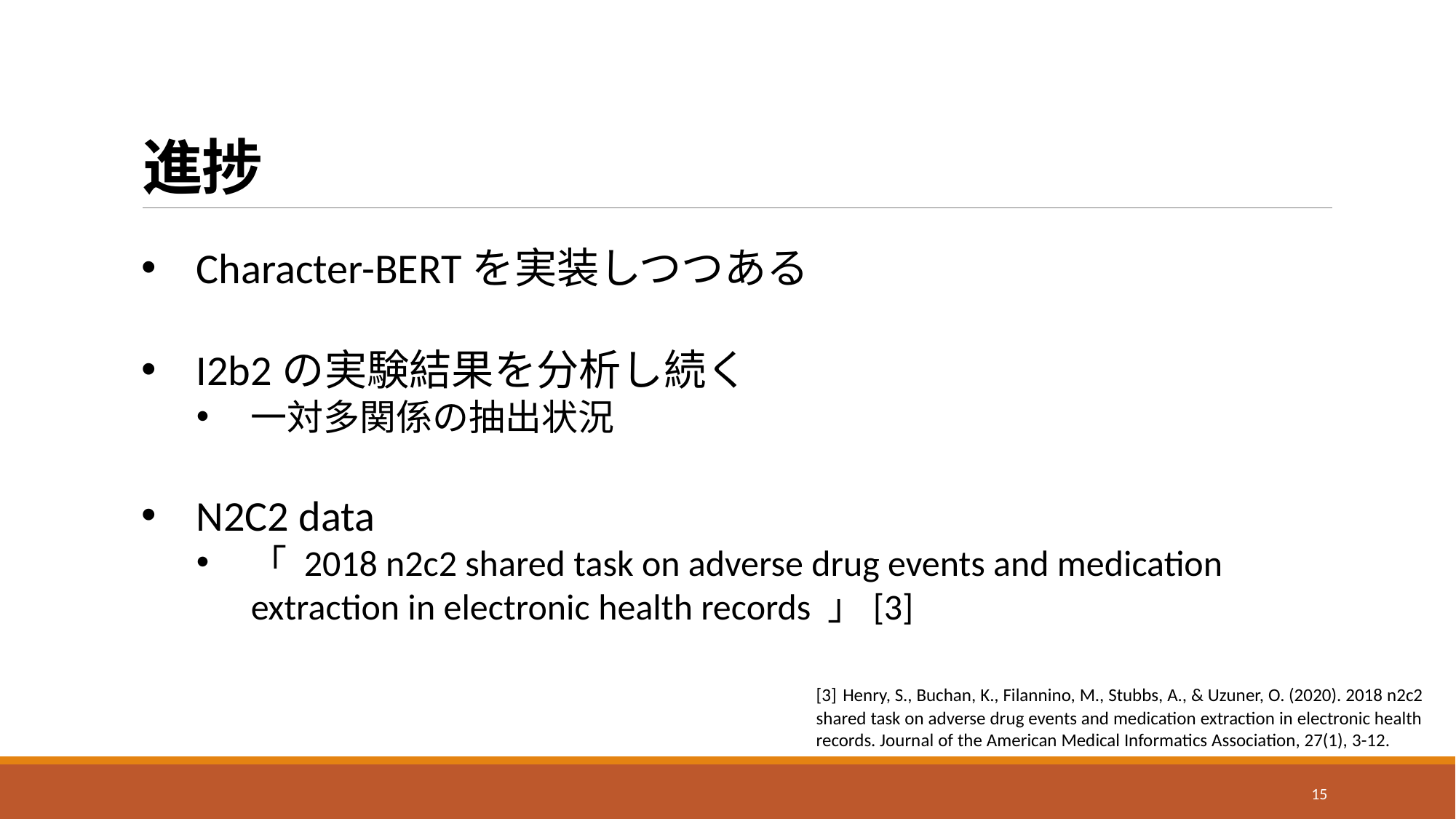

# 進捗
Character-BERTを実装しつつある

I2b2の実験結果を分析し続く
一対多関係の抽出状況

N2C2 data
「 2018 n2c2 shared task on adverse drug events and medication extraction in electronic health records 」[3]

[3] Henry, S., Buchan, K., Filannino, M., Stubbs, A., & Uzuner, O. (2020). 2018 n2c2 shared task on adverse drug events and medication extraction in electronic health records. Journal of the American Medical Informatics Association, 27(1), 3-12.
15